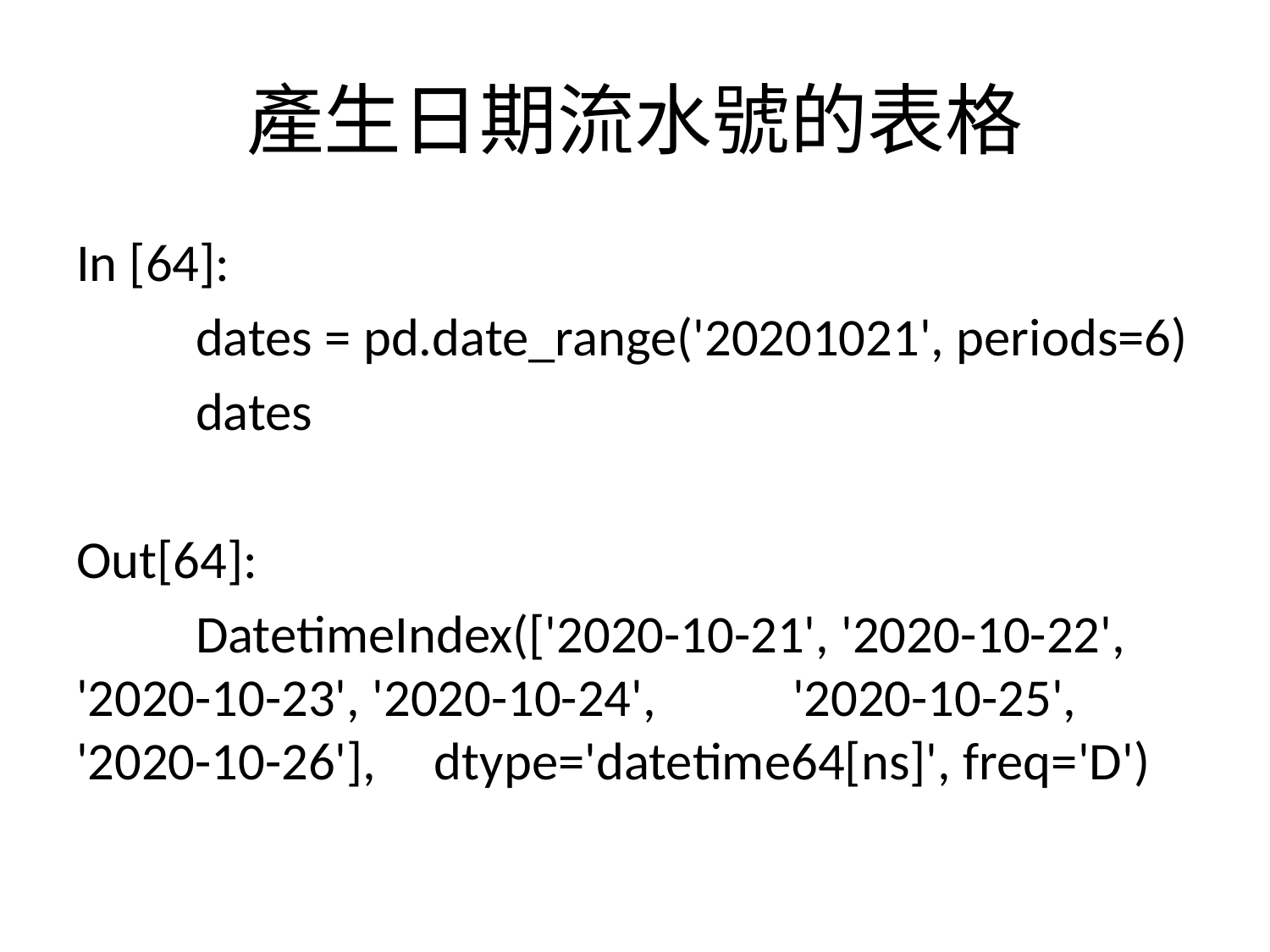

# 產生日期流水號的表格
In [64]:
	dates = pd.date_range('20201021', periods=6)
	dates

Out[64]:
	DatetimeIndex(['2020-10-21', '2020-10-22', 				'2020-10-23', '2020-10-24', 				'2020-10-25', '2020-10-26'], 			dtype='datetime64[ns]', freq='D')